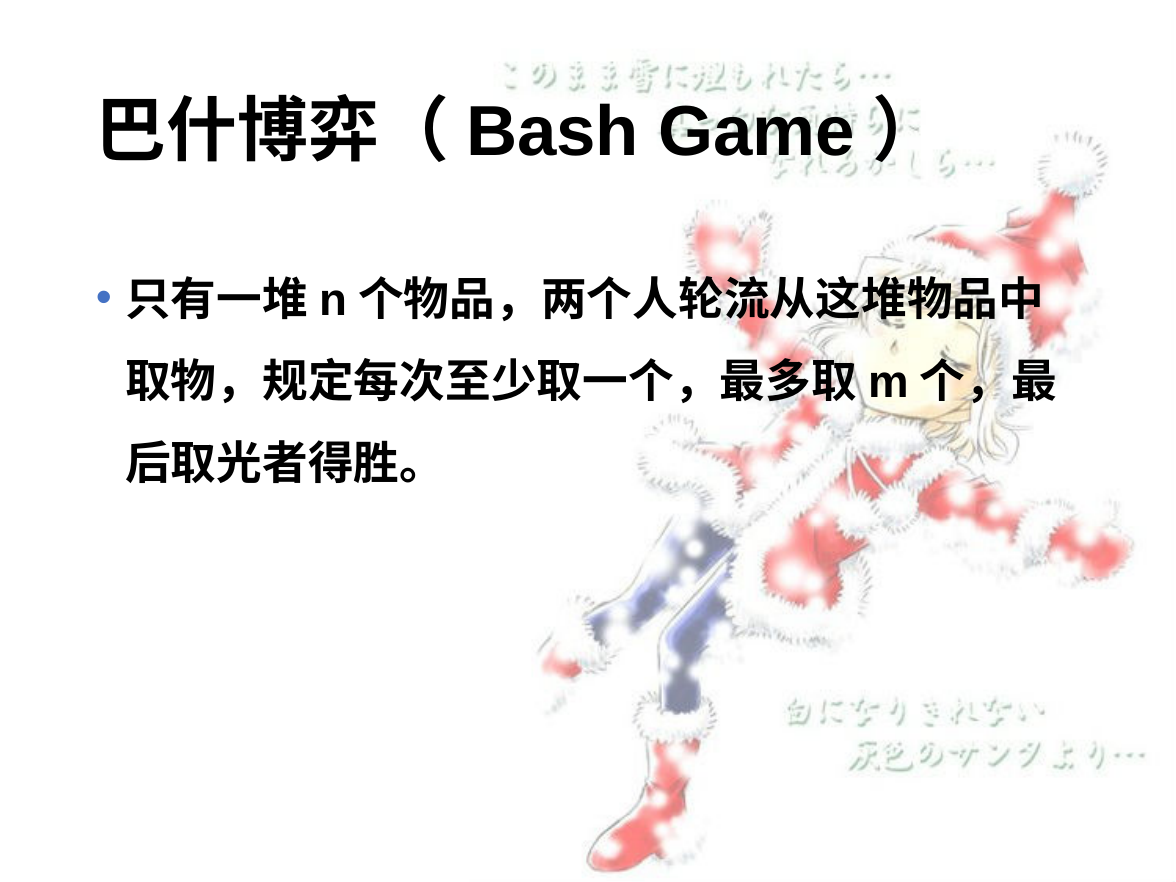

# 巴什博弈（Bash Game）
只有一堆n个物品，两个人轮流从这堆物品中取物，规定每次至少取一个，最多取m个，最后取光者得胜。